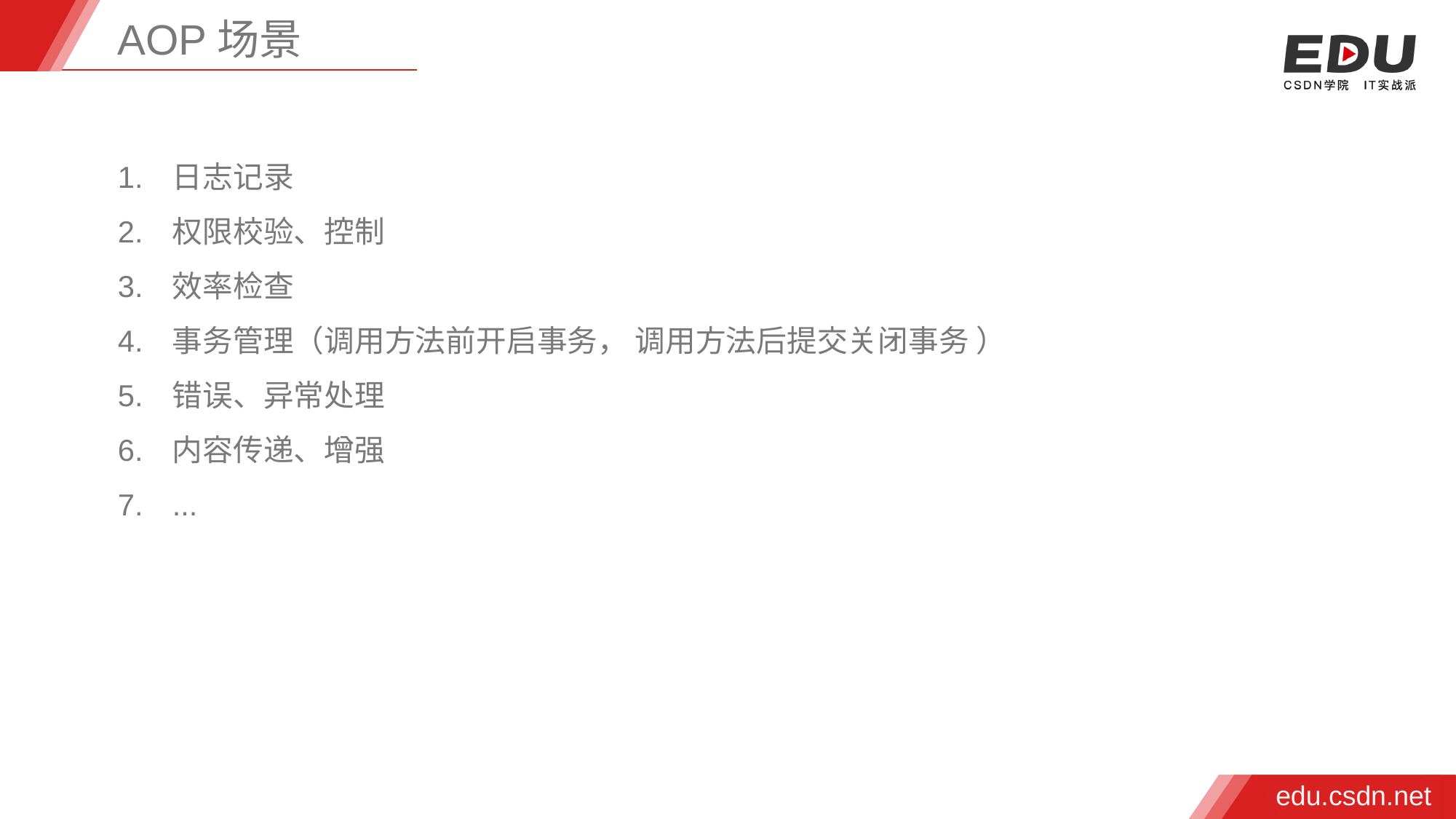

AOP场景
日志记录
权限校验、控制
效率检查
事务管理（调用方法前开启事务， 调用方法后提交关闭事务 ）
错误、异常处理
内容传递、增强
...
edu.csdn.net